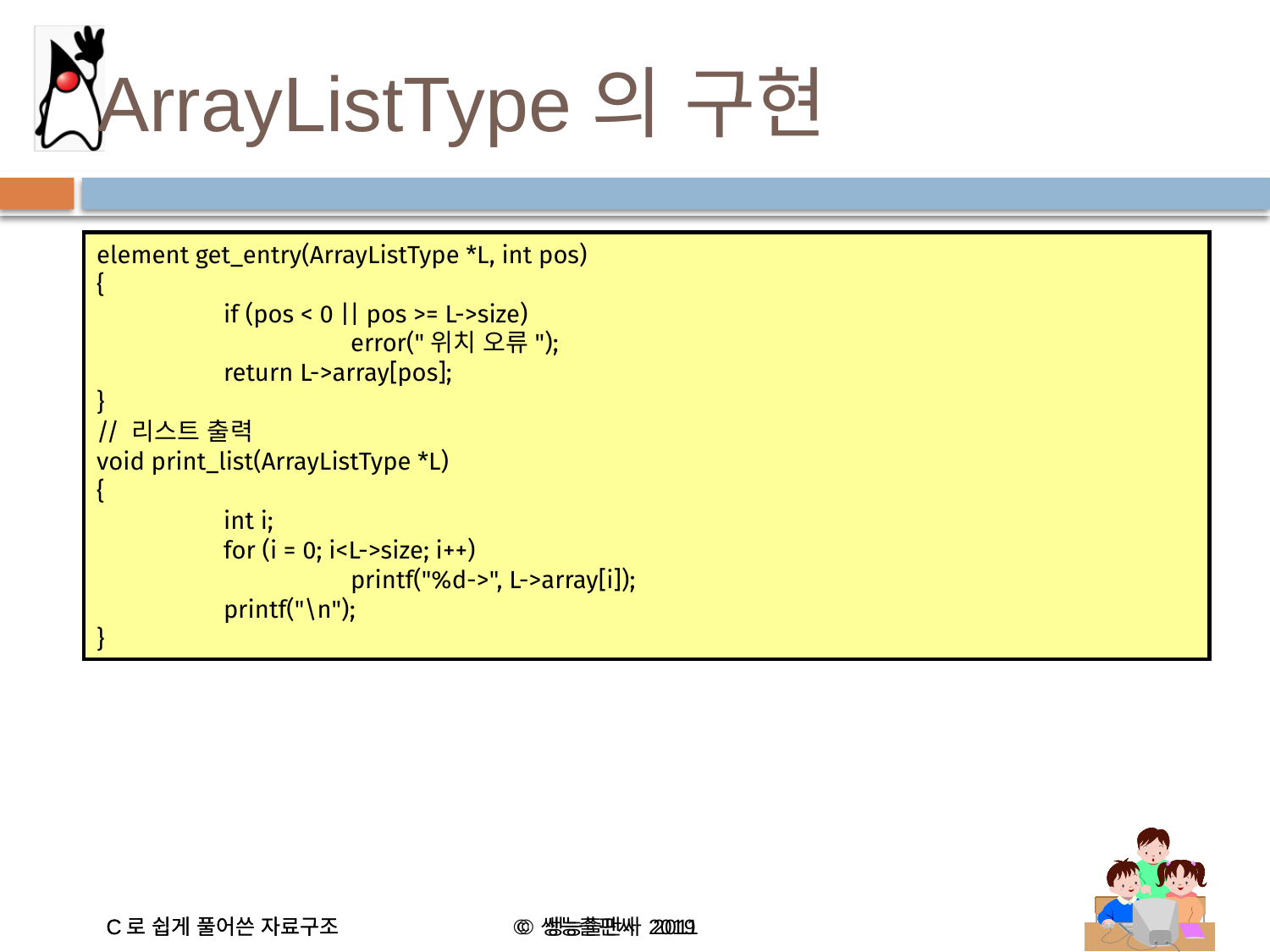

# ArrayListType의 구현

element get_entry(ArrayListType *L, int pos)
{
	if (pos < 0 || pos >= L->size)
		error("위치 오류");
	return L->array[pos];
}
// 리스트 출력
void print_list(ArrayListType *L)
{
	int i;
	for (i = 0; i<L->size; i++)
		printf("%d->", L->array[i]);
	printf("\n");
}